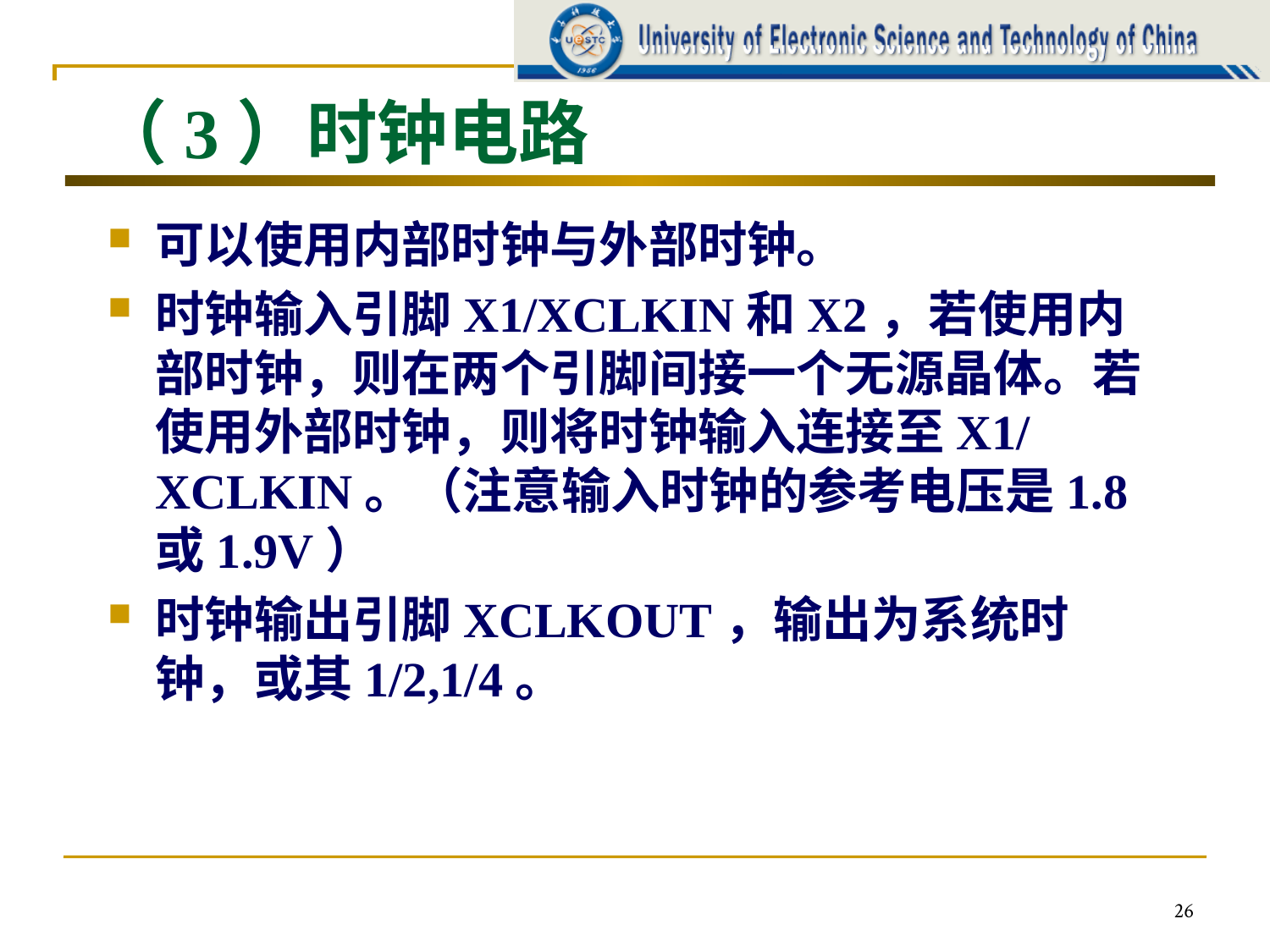

# （3）时钟电路
可以使用内部时钟与外部时钟。
时钟输入引脚X1/XCLKIN和X2，若使用内部时钟，则在两个引脚间接一个无源晶体。若使用外部时钟，则将时钟输入连接至X1/XCLKIN。（注意输入时钟的参考电压是1.8或1.9V）
时钟输出引脚XCLKOUT，输出为系统时钟，或其1/2,1/4。
26